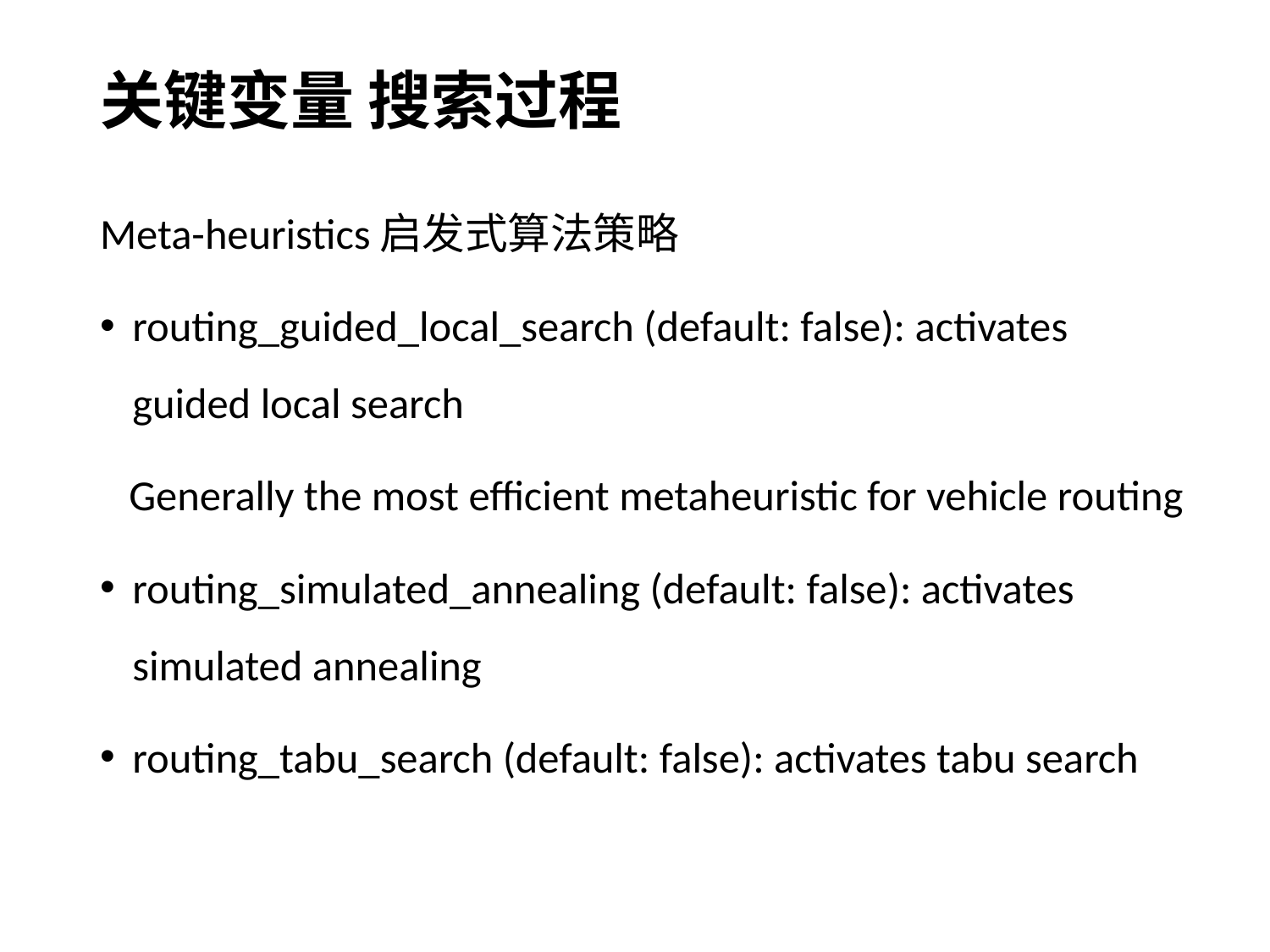

# 关键变量 搜索过程
Meta-heuristics启发式算法策略
routing_guided_local_search (default: false): activates guided local search
   Generally the most efficient metaheuristic for vehicle routing
routing_simulated_annealing (default: false): activates simulated annealing
routing_tabu_search (default: false): activates tabu search